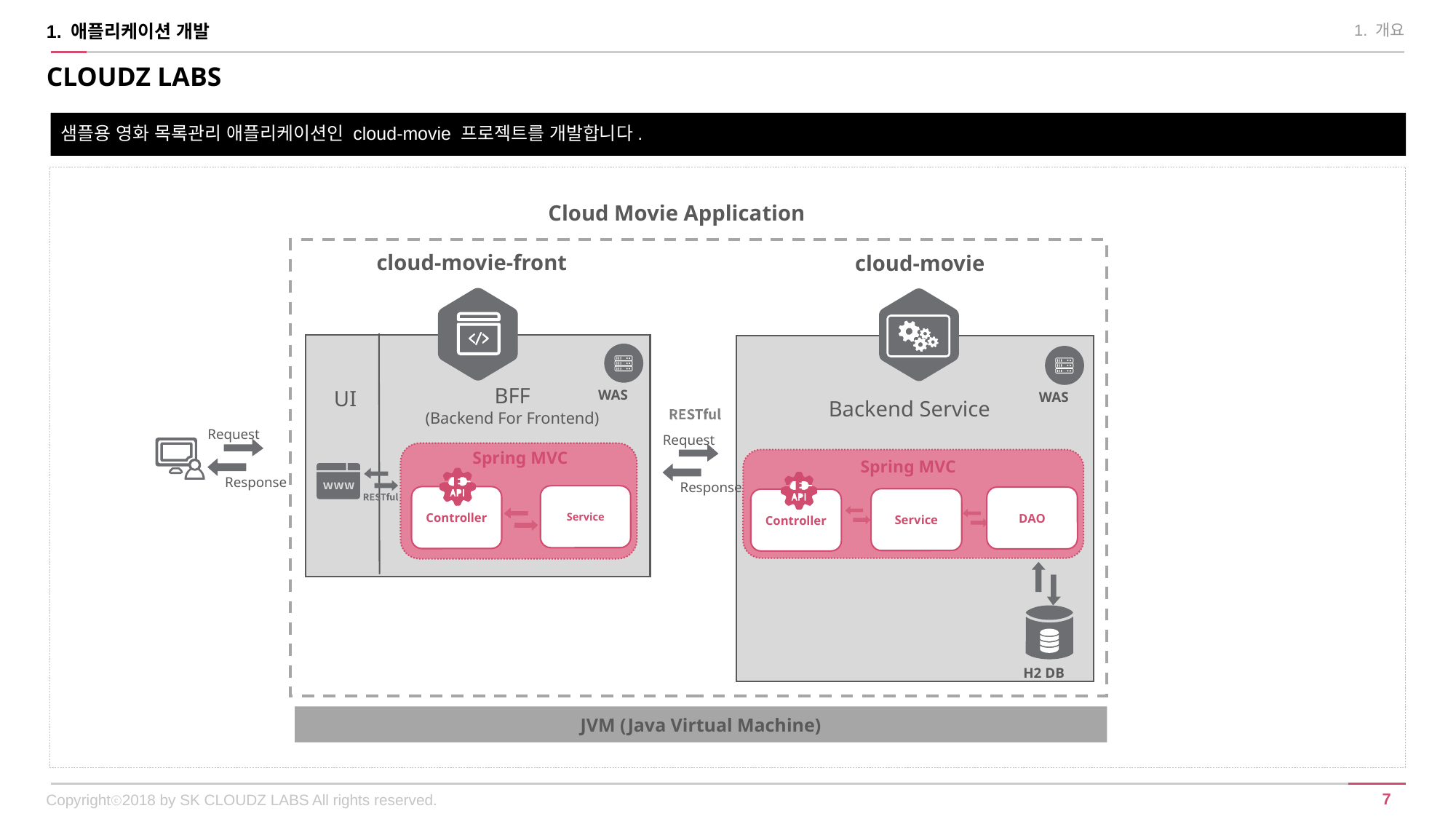

1. 애플리케이션 개발
1. 개요
CLOUDZ LABS
샘플용 영화 목록관리 애플리케이션인 cloud-movie 프로젝트를 개발합니다.
Cloud Movie Application

cloud-movie-front
cloud-movie

WAS

WAS
BFF
(Backend For Frontend)
UI
Backend Service

Request

Response
Request

Response

Spring MVC

Spring MVC

Service
Controller
DAO
Service
Controller

H2 DB
JVM (Java Virtual Machine)
Copyrightⓒ2018 by SK CLOUDZ LABS All rights reserved.